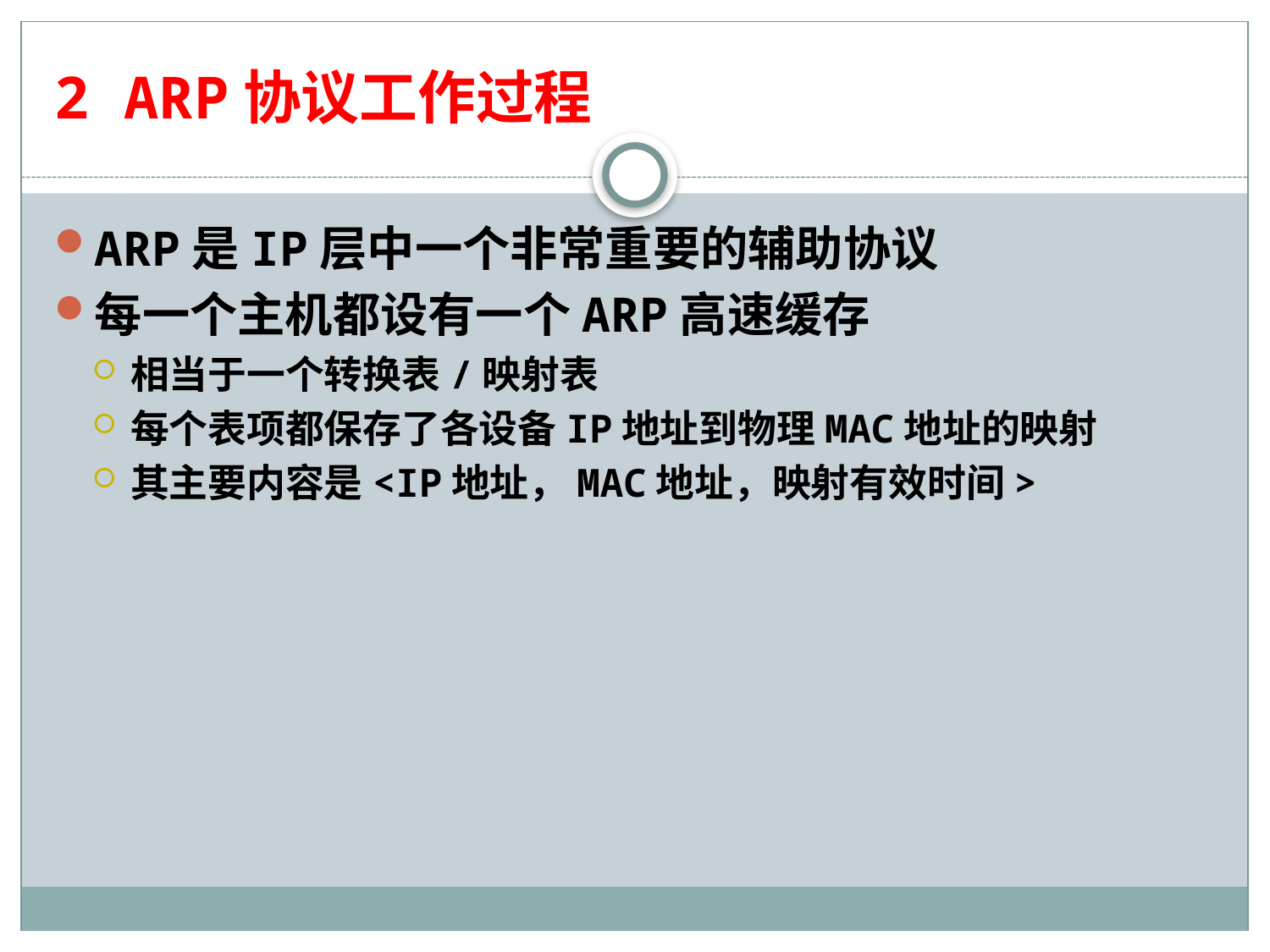

# 2 ARP协议工作过程
ARP是IP层中一个非常重要的辅助协议
每一个主机都设有一个ARP高速缓存
相当于一个转换表/映射表
每个表项都保存了各设备IP地址到物理MAC地址的映射
其主要内容是<IP地址，MAC地址，映射有效时间>